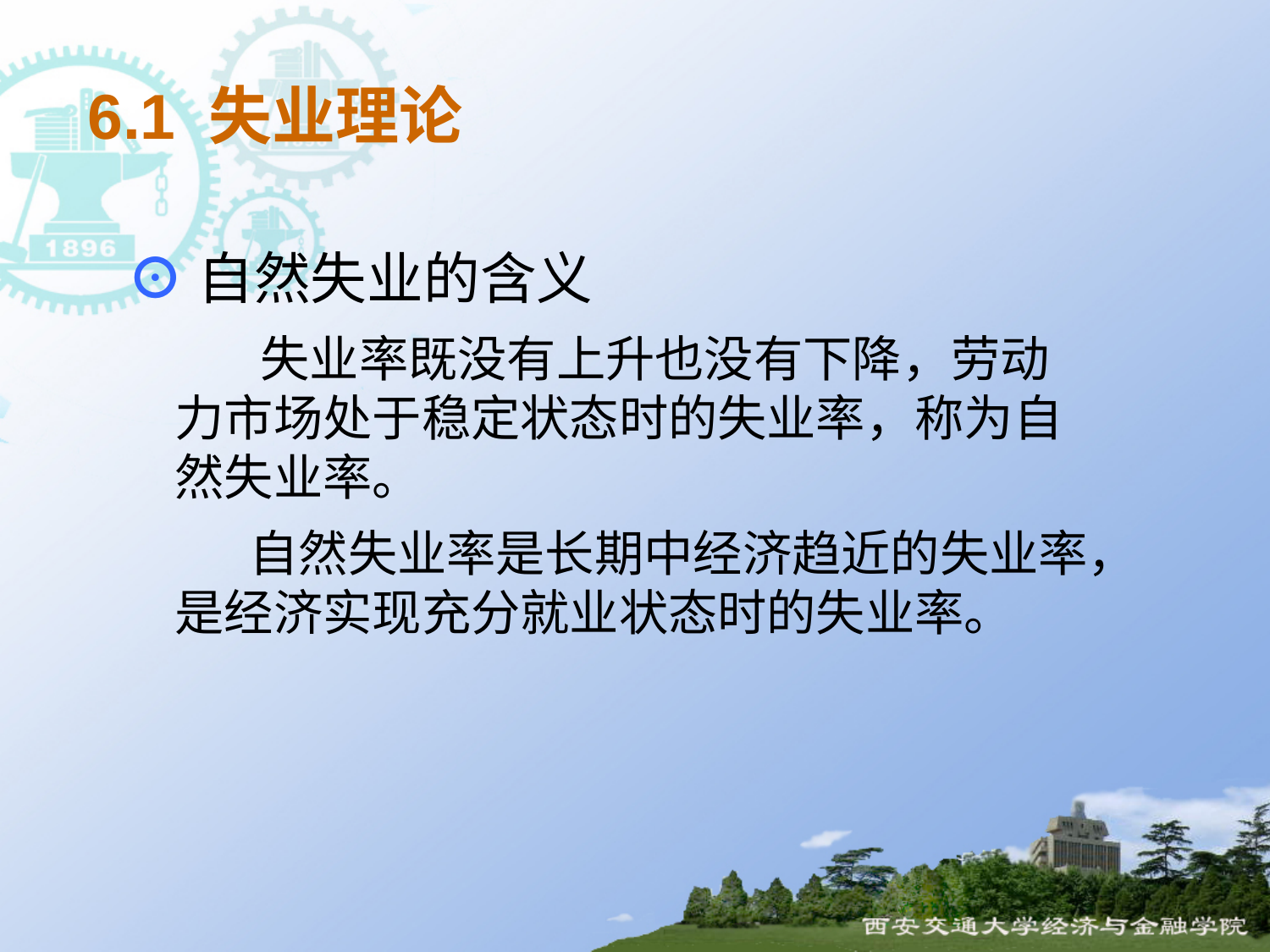

# 6.1 失业理论
⊙自然失业的含义
           失业率既没有上升也没有下降，劳动力市场处于稳定状态时的失业率，称为自然失业率。
          自然失业率是长期中经济趋近的失业率，是经济实现充分就业状态时的失业率。